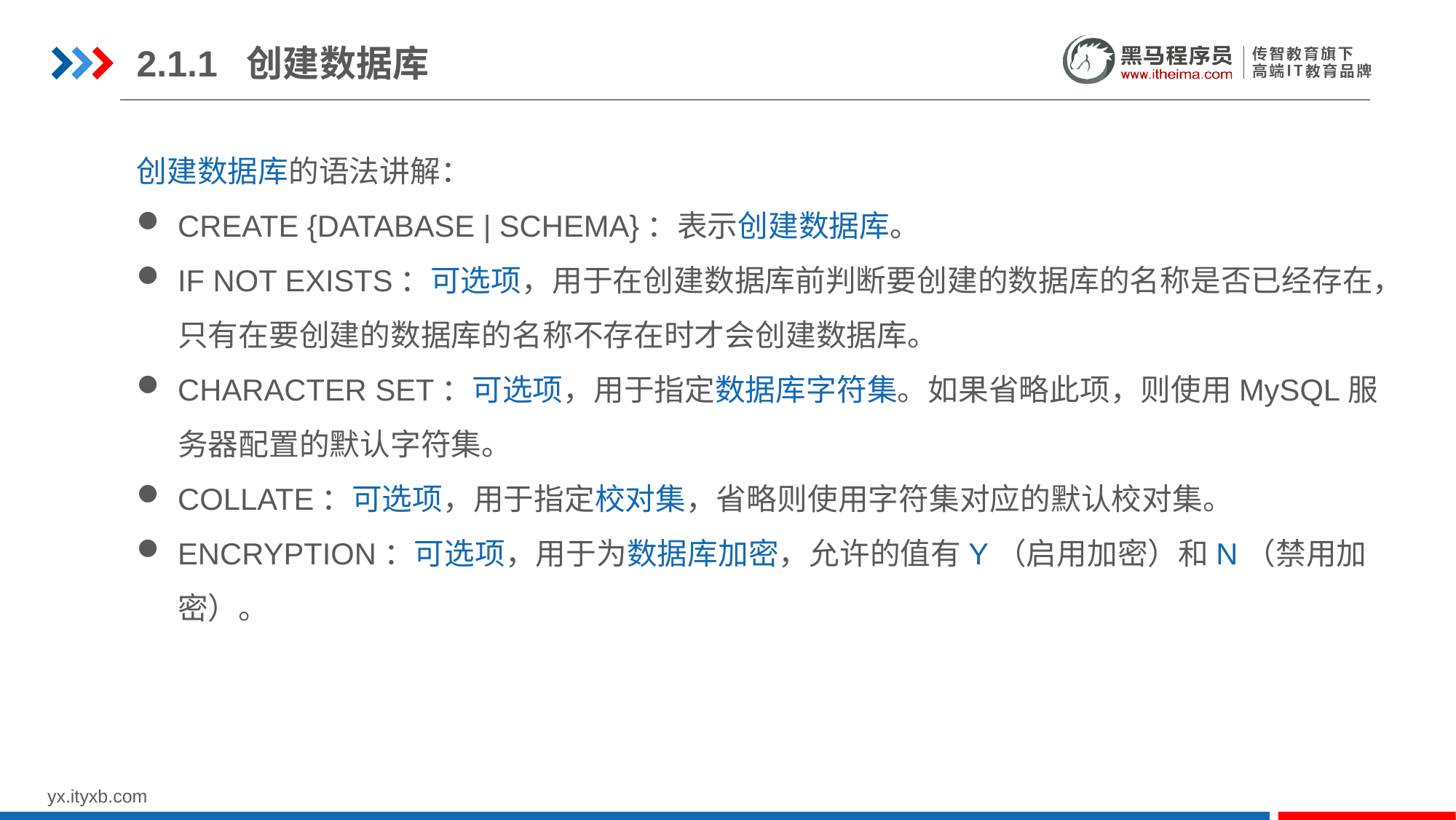

2.1.1  创建数据库
创建数据库的语法讲解：
CREATE {DATABASE | SCHEMA}：表示创建数据库。
IF NOT EXISTS：可选项，用于在创建数据库前判断要创建的数据库的名称是否已经存在，只有在要创建的数据库的名称不存在时才会创建数据库。
CHARACTER SET：可选项，用于指定数据库字符集。如果省略此项，则使用MySQL服务器配置的默认字符集。
COLLATE：可选项，用于指定校对集，省略则使用字符集对应的默认校对集。
ENCRYPTION：可选项，用于为数据库加密，允许的值有Y（启用加密）和N（禁用加密）。